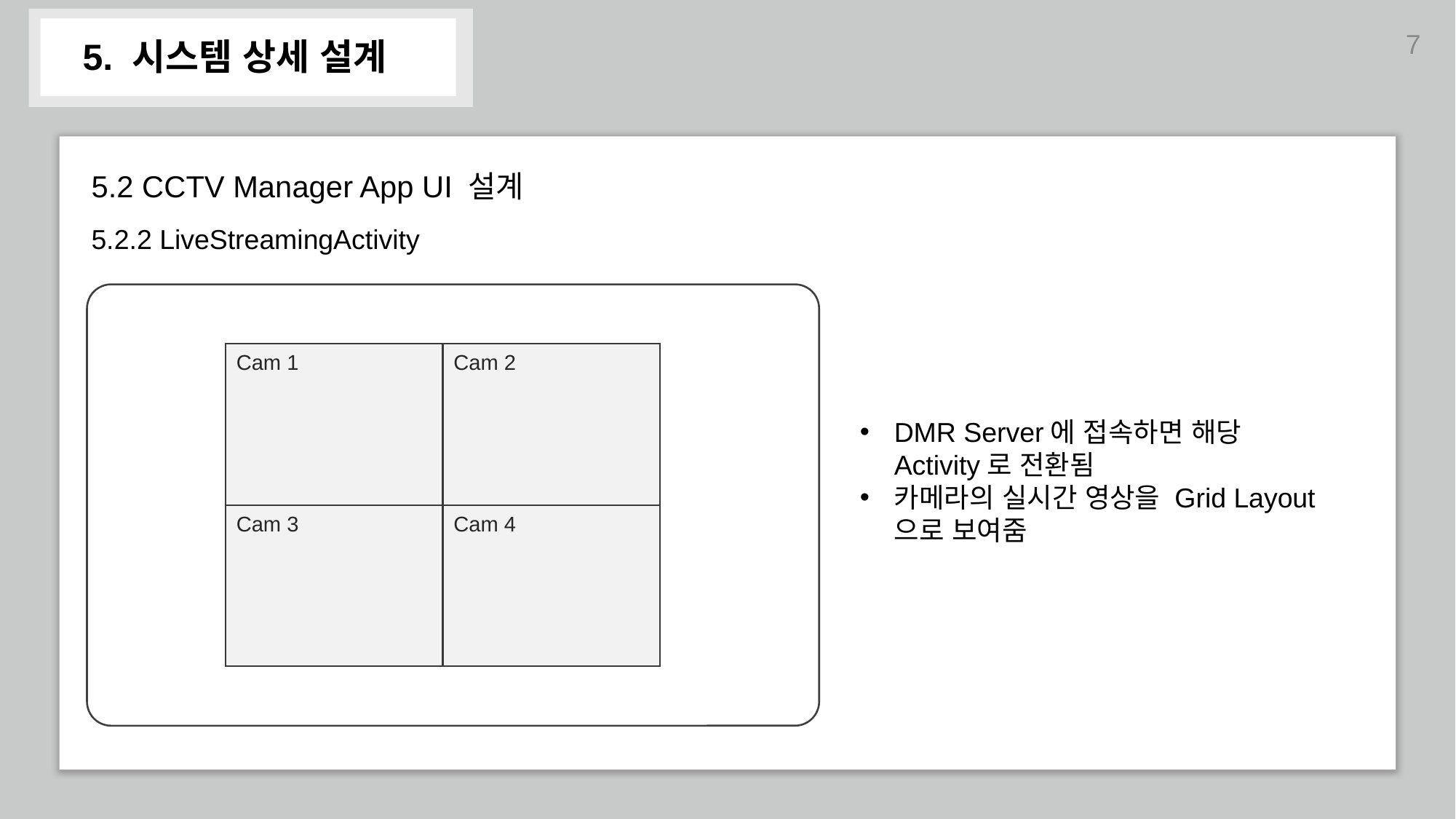

5. 시스템 상세 설계

ㅠ
7

5.2 CCTV Manager App UI 설계
5.2.2 LiveStreamingActivity

Cam 1
Cam 2
DMR Server에 접속하면 해당 Activity로 전환됨
카메라의 실시간 영상을 Grid Layout으로 보여줌
Cam 3
Cam 4